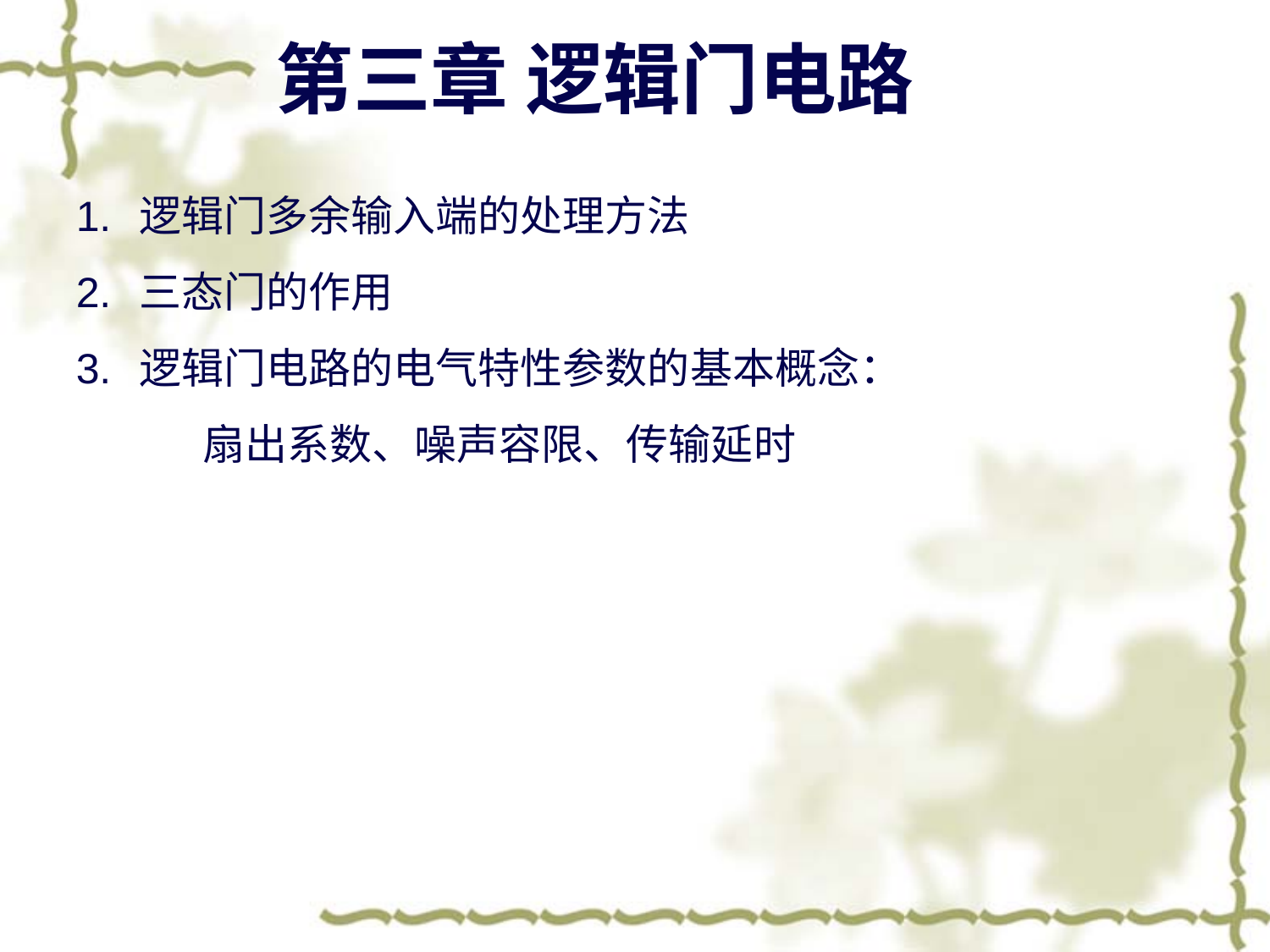

# 第三章 逻辑门电路
逻辑门多余输入端的处理方法
三态门的作用
逻辑门电路的电气特性参数的基本概念：
	扇出系数、噪声容限、传输延时